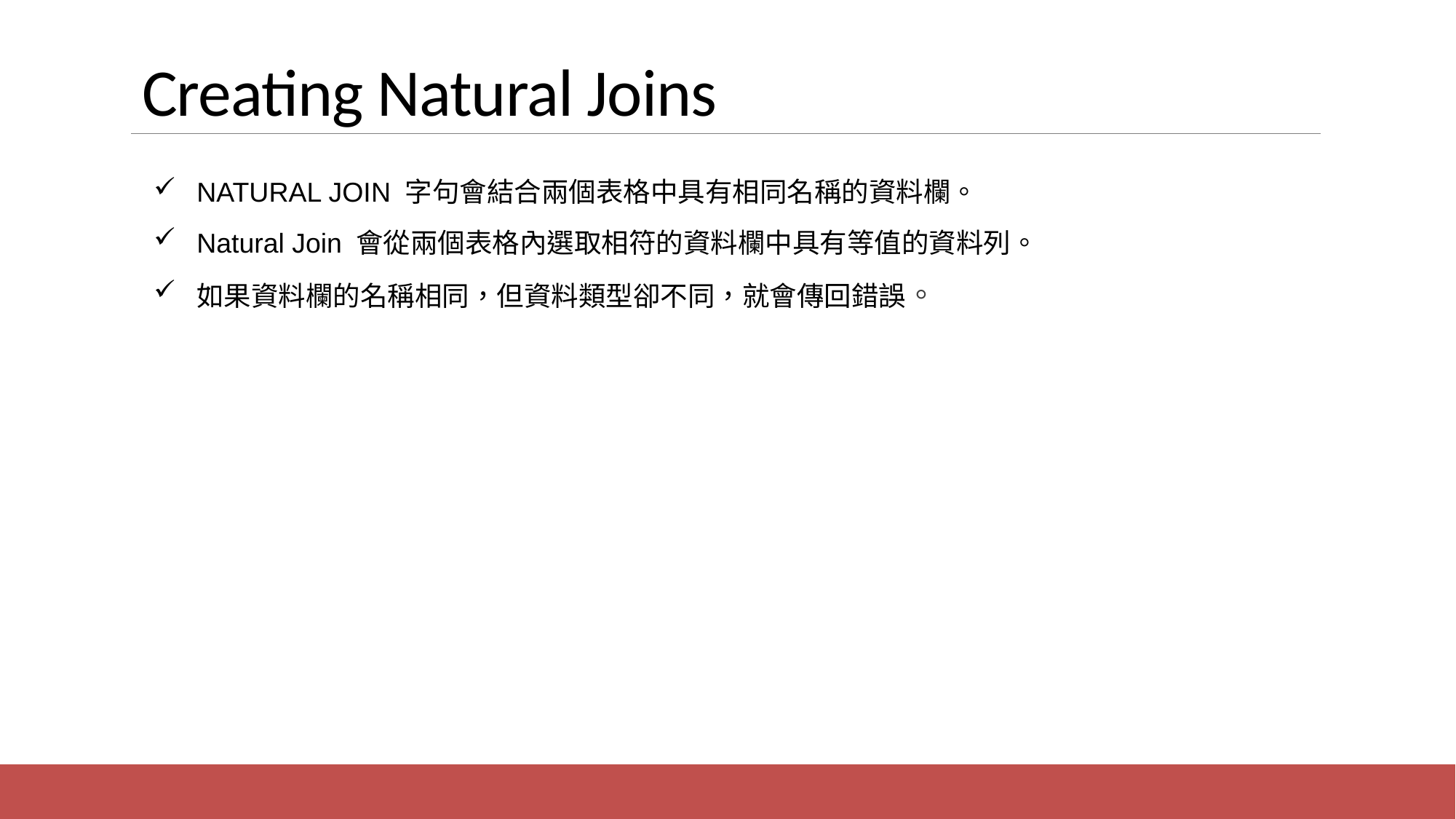

# Creating Natural Joins
NATURAL JOIN 字句會結合兩個表格中具有相同名稱的資料欄。
Natural Join 會從兩個表格內選取相符的資料欄中具有等值的資料列。
如果資料欄的名稱相同，但資料類型卻不同，就會傳回錯誤。